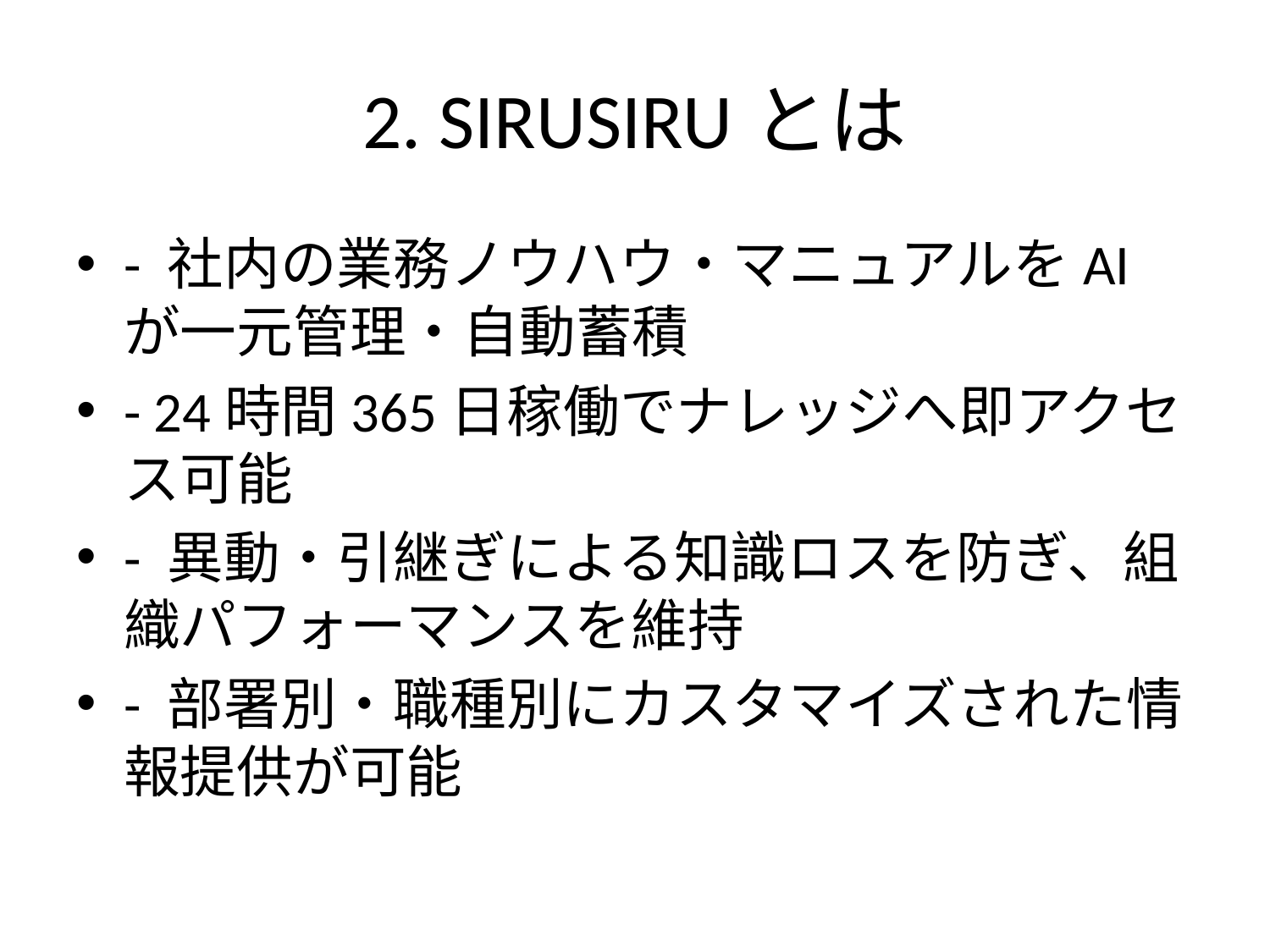

# 2. SIRUSIRUとは
- 社内の業務ノウハウ・マニュアルをAIが一元管理・自動蓄積
- 24時間365日稼働でナレッジへ即アクセス可能
- 異動・引継ぎによる知識ロスを防ぎ、組織パフォーマンスを維持
- 部署別・職種別にカスタマイズされた情報提供が可能